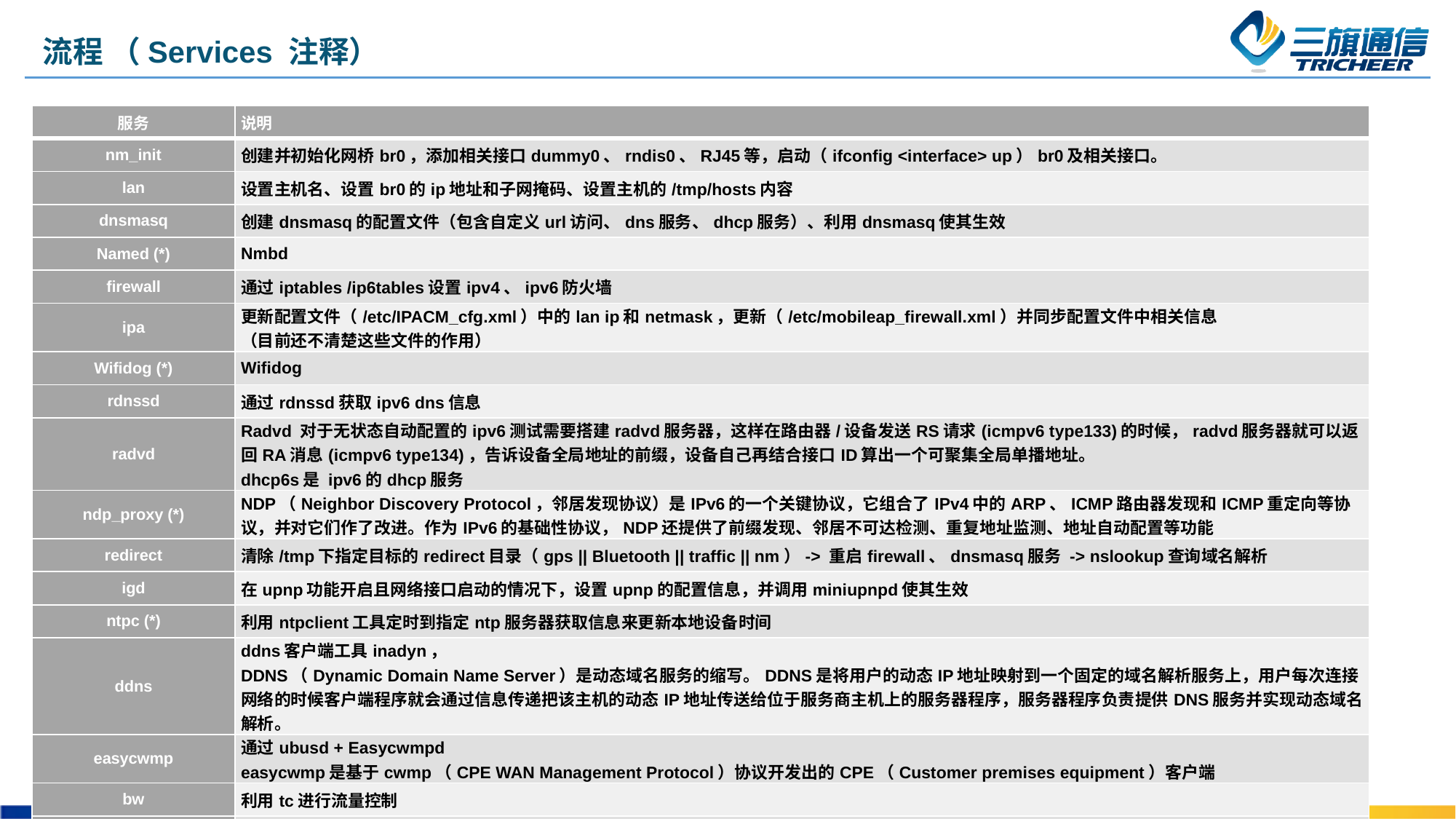

流程 （Services 注释）
| 服务 | 说明 |
| --- | --- |
| nm\_init | 创建并初始化网桥br0，添加相关接口dummy0、rndis0、RJ45等，启动（ifconfig <interface> up）br0及相关接口。 |
| lan | 设置主机名、设置br0的ip地址和子网掩码、设置主机的/tmp/hosts内容 |
| dnsmasq | 创建dnsmasq的配置文件（包含自定义url访问、dns服务、dhcp服务）、利用dnsmasq使其生效 |
| Named (\*) | Nmbd |
| firewall | 通过iptables /ip6tables设置ipv4、ipv6防火墙 |
| ipa | 更新配置文件（/etc/IPACM\_cfg.xml）中的lan ip和netmask，更新（/etc/mobileap\_firewall.xml）并同步配置文件中相关信息 （目前还不清楚这些文件的作用） |
| Wifidog (\*) | Wifidog |
| rdnssd | 通过rdnssd获取ipv6 dns信息 |
| radvd | Radvd 对于无状态自动配置的ipv6测试需要搭建radvd服务器，这样在路由器/设备发送RS请求(icmpv6 type133)的时候，radvd服务器就可以返回RA消息(icmpv6 type134)，告诉设备全局地址的前缀，设备自己再结合接口ID算出一个可聚集全局单播地址。 dhcp6s是 ipv6的dhcp服务 |
| ndp\_proxy (\*) | NDP（Neighbor Discovery Protocol，邻居发现协议）是IPv6的一个关键协议，它组合了IPv4中的ARP、ICMP路由器发现和ICMP重定向等协议，并对它们作了改进。作为IPv6的基础性协议，NDP还提供了前缀发现、邻居不可达检测、重复地址监测、地址自动配置等功能 |
| redirect | 清除/tmp下指定目标的redirect目录（gps || Bluetooth || traffic || nm）-> 重启firewall、dnsmasq服务 -> nslookup查询域名解析 |
| igd | 在upnp功能开启且网络接口启动的情况下，设置upnp的配置信息，并调用miniupnpd使其生效 |
| ntpc (\*) | 利用ntpclient工具定时到指定ntp服务器获取信息来更新本地设备时间 |
| ddns | ddns客户端工具inadyn， DDNS（Dynamic Domain Name Server）是动态域名服务的缩写。DDNS是将用户的动态IP地址映射到一个固定的域名解析服务上，用户每次连接网络的时候客户端程序就会通过信息传递把该主机的动态IP地址传送给位于服务商主机上的服务器程序，服务器程序负责提供DNS服务并实现动态域名解析。 |
| easycwmp | 通过ubusd + Easycwmpd easycwmp是基于cwmp（CPE WAN Management Protocol）协议开发出的CPE（Customer premises equipment）客户端 |
| bw | 利用tc进行流量控制 |
| rmfc |  |